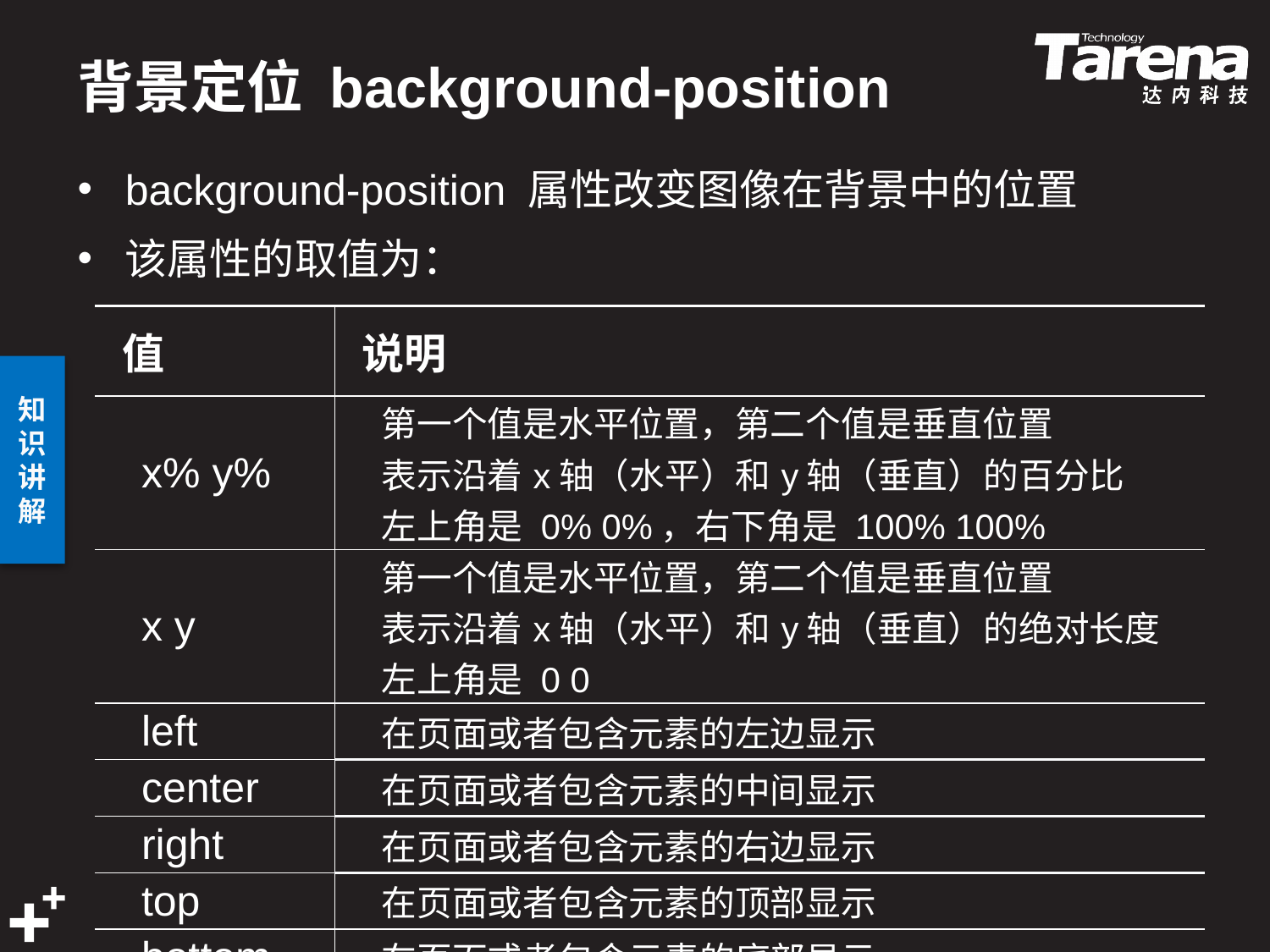

# 背景定位 background-position
background-position 属性改变图像在背景中的位置
该属性的取值为：
| 值 | 说明 |
| --- | --- |
| x% y% | 第一个值是水平位置，第二个值是垂直位置 表示沿着x轴（水平）和y轴（垂直）的百分比 左上角是 0% 0%，右下角是 100% 100% |
| x y | 第一个值是水平位置，第二个值是垂直位置 表示沿着x轴（水平）和y轴（垂直）的绝对长度 左上角是 0 0 |
| left | 在页面或者包含元素的左边显示 |
| center | 在页面或者包含元素的中间显示 |
| right | 在页面或者包含元素的右边显示 |
| top | 在页面或者包含元素的顶部显示 |
| bottom | 在页面或者包含元素的底部显示 |